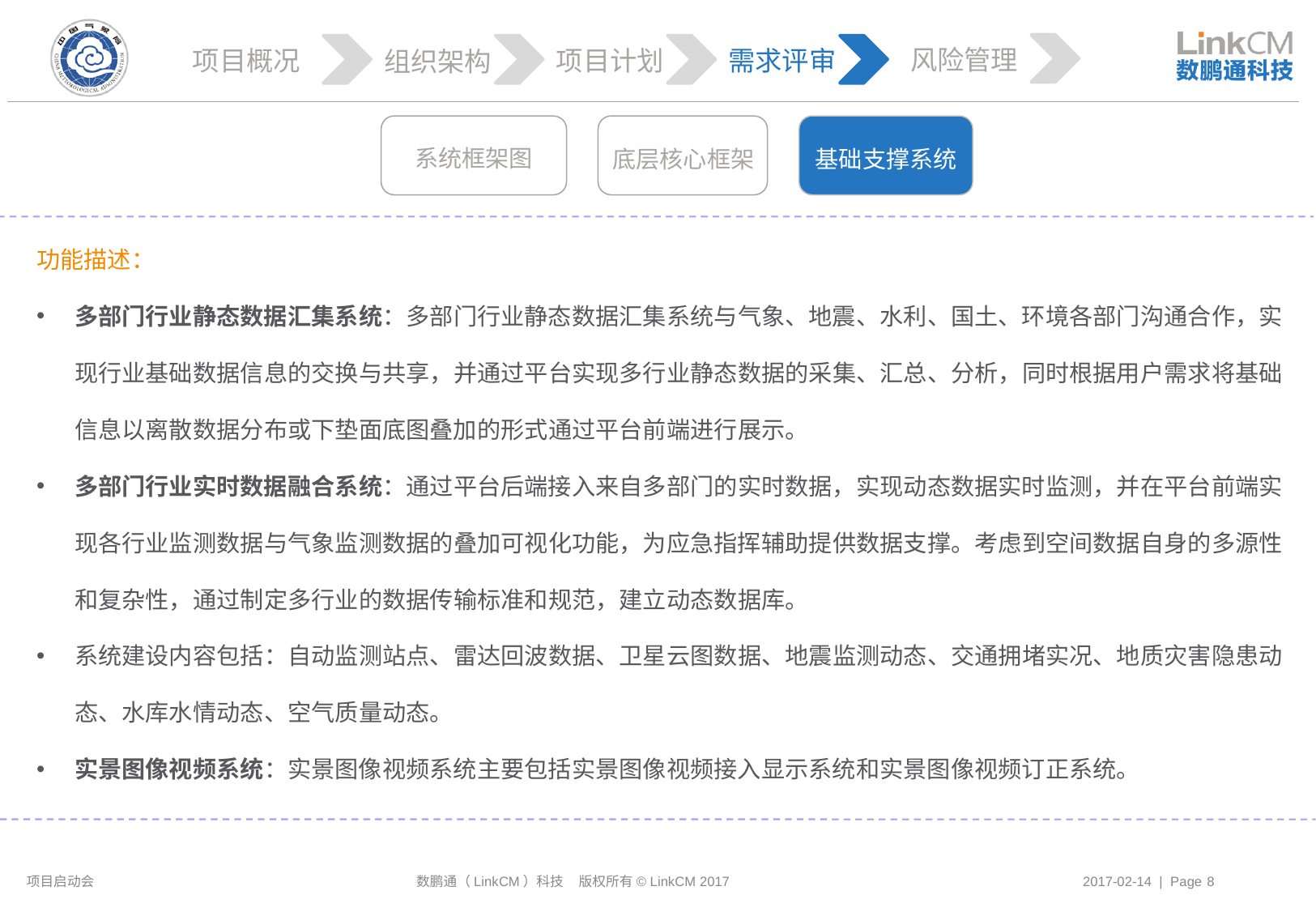

风险管理
项目概况
项目计划
需求评审
组织架构

系统框架图
基础支撑系统
底层核心框架

功能描述：
多部门行业静态数据汇集系统：多部门行业静态数据汇集系统与气象、地震、水利、国土、环境各部门沟通合作，实现行业基础数据信息的交换与共享，并通过平台实现多行业静态数据的采集、汇总、分析，同时根据用户需求将基础信息以离散数据分布或下垫面底图叠加的形式通过平台前端进行展示。
多部门行业实时数据融合系统：通过平台后端接入来自多部门的实时数据，实现动态数据实时监测，并在平台前端实现各行业监测数据与气象监测数据的叠加可视化功能，为应急指挥辅助提供数据支撑。考虑到空间数据自身的多源性和复杂性，通过制定多行业的数据传输标准和规范，建立动态数据库。
系统建设内容包括：自动监测站点、雷达回波数据、卫星云图数据、地震监测动态、交通拥堵实况、地质灾害隐患动态、水库水情动态、空气质量动态。
实景图像视频系统：实景图像视频系统主要包括实景图像视频接入显示系统和实景图像视频订正系统。